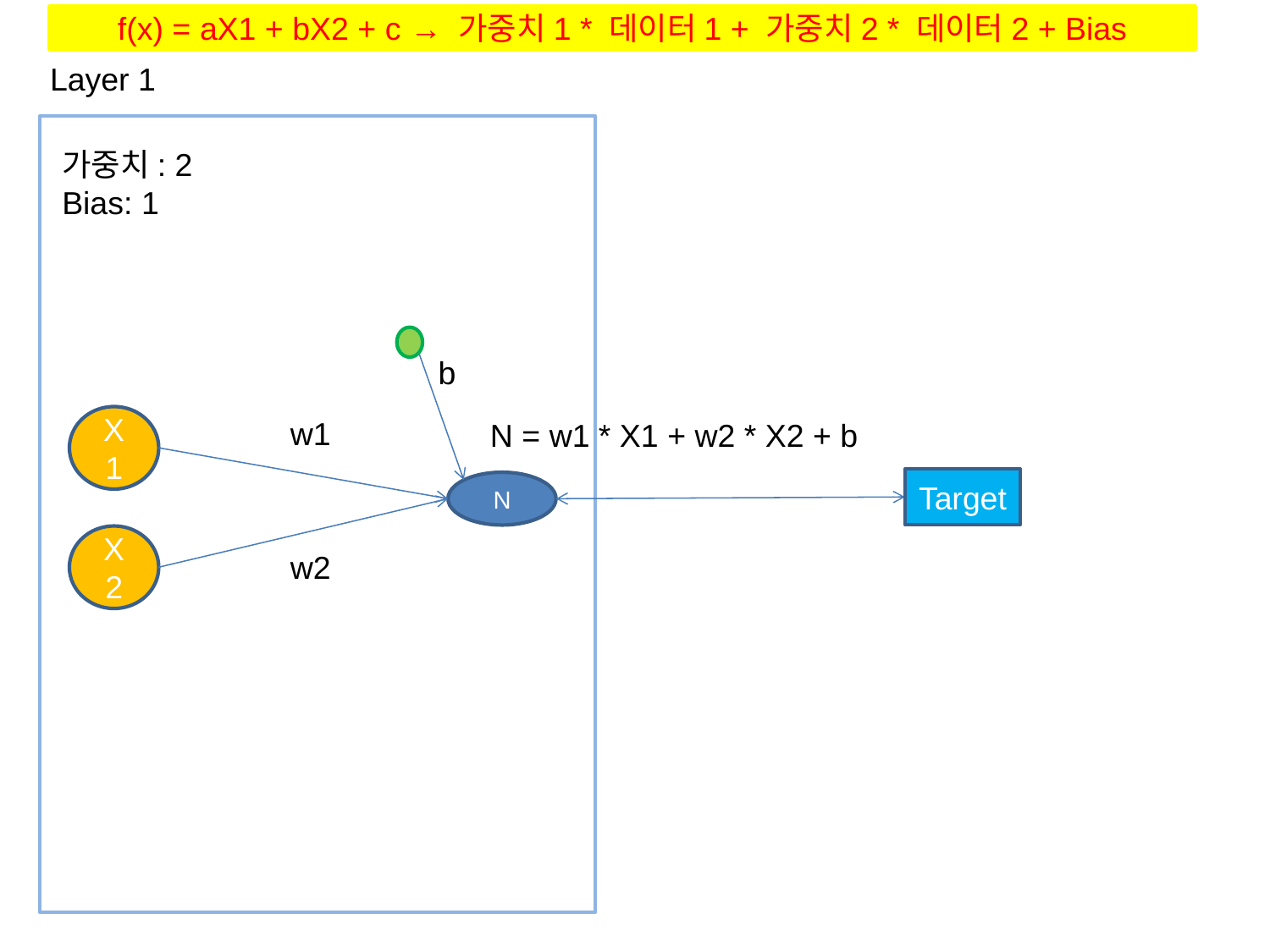

f(x) = aX1 + bX2 + c → 가중치1 * 데이터1 + 가중치2 * 데이터2 + Bias
Layer 1

가중치: 2
Bias: 1

b
X1
w1
N = w1 * X1 + w2 * X2 + b
Target
N
X2
w2